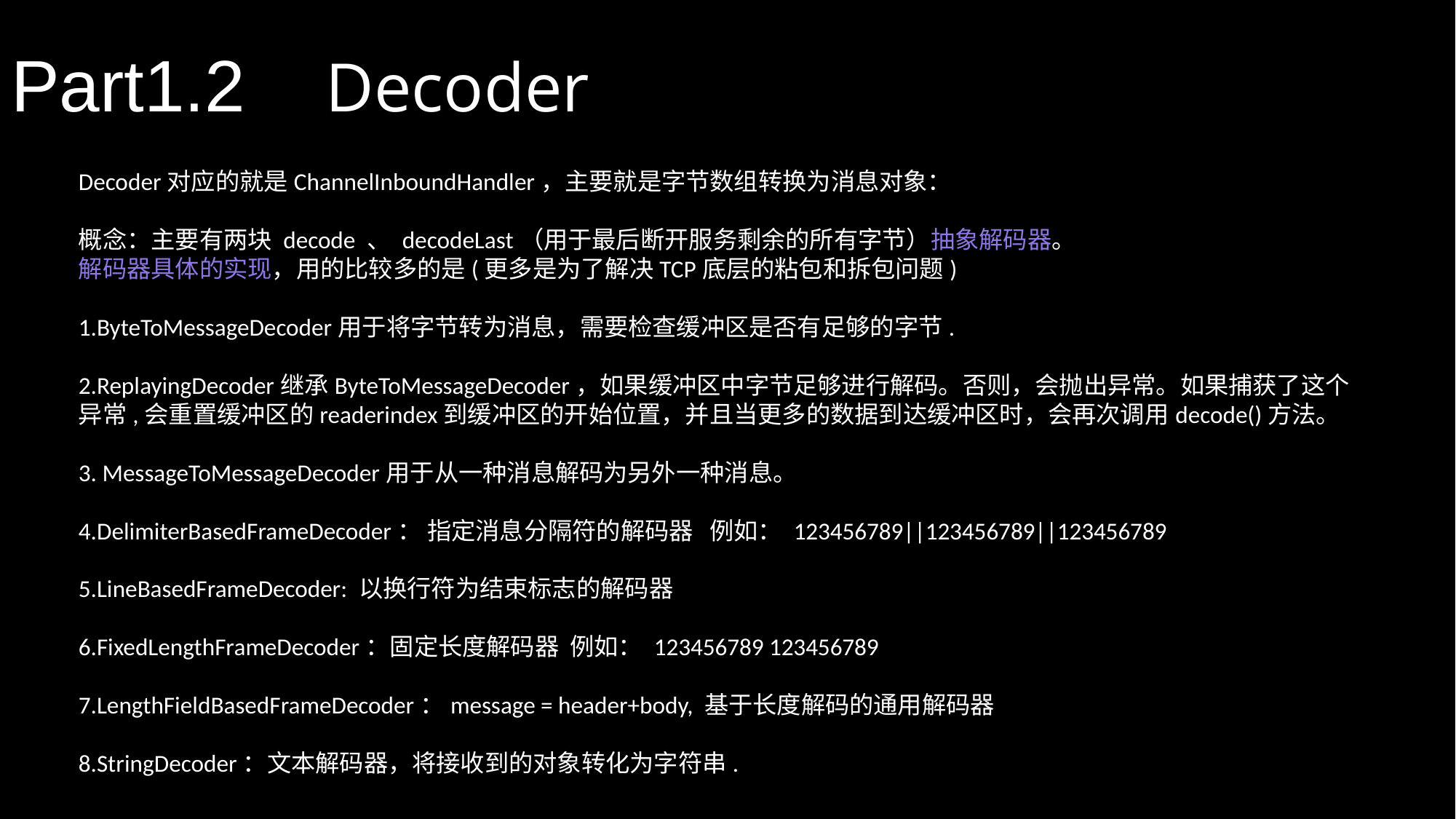

Part1.2    Decoder
Decoder对应的就是ChannelInboundHandler，主要就是字节数组转换为消息对象：
概念：主要有两块 decode 、 decodeLast（用于最后断开服务剩余的所有字节）抽象解码器。
解码器具体的实现，用的比较多的是(更多是为了解决TCP底层的粘包和拆包问题)

1.ByteToMessageDecoder用于将字节转为消息，需要检查缓冲区是否有足够的字节.

2.ReplayingDecoder继承ByteToMessageDecoder，如果缓冲区中字节足够进行解码。否则，会抛出异常。如果捕获了这个异常,会重置缓冲区的readerindex到缓冲区的开始位置，并且当更多的数据到达缓冲区时，会再次调用decode()方法。

3. MessageToMessageDecoder用于从一种消息解码为另外一种消息。

4.DelimiterBasedFrameDecoder： 指定消息分隔符的解码器   例如： 123456789||123456789||123456789

5.LineBasedFrameDecoder: 以换行符为结束标志的解码器

6.FixedLengthFrameDecoder：固定长度解码器  例如： 123456789 123456789

7.LengthFieldBasedFrameDecoder：message = header+body, 基于长度解码的通用解码器

8.StringDecoder：文本解码器，将接收到的对象转化为字符串.